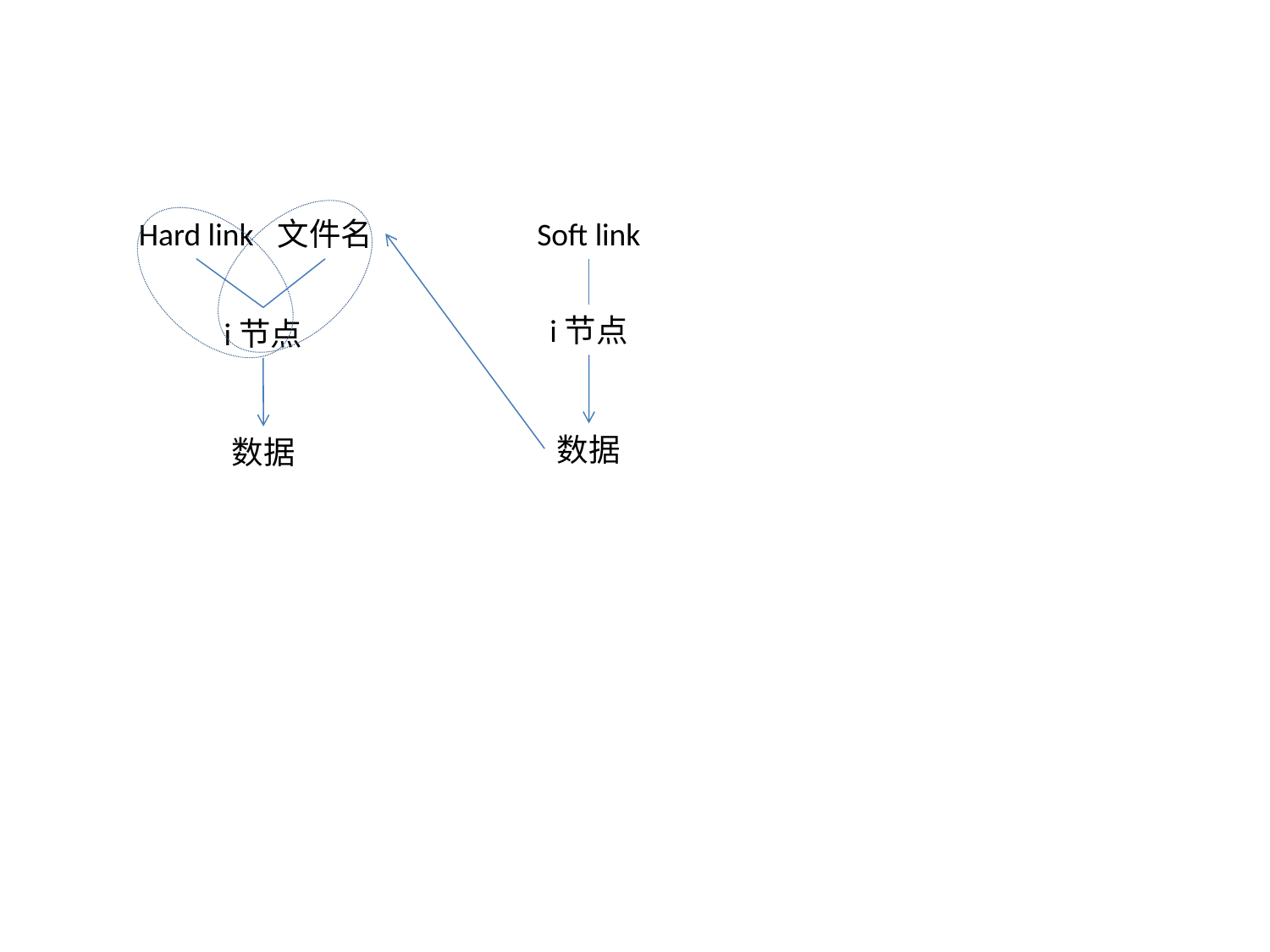

Hard link
文件名
Soft link

i节点
i节点
数据
数据